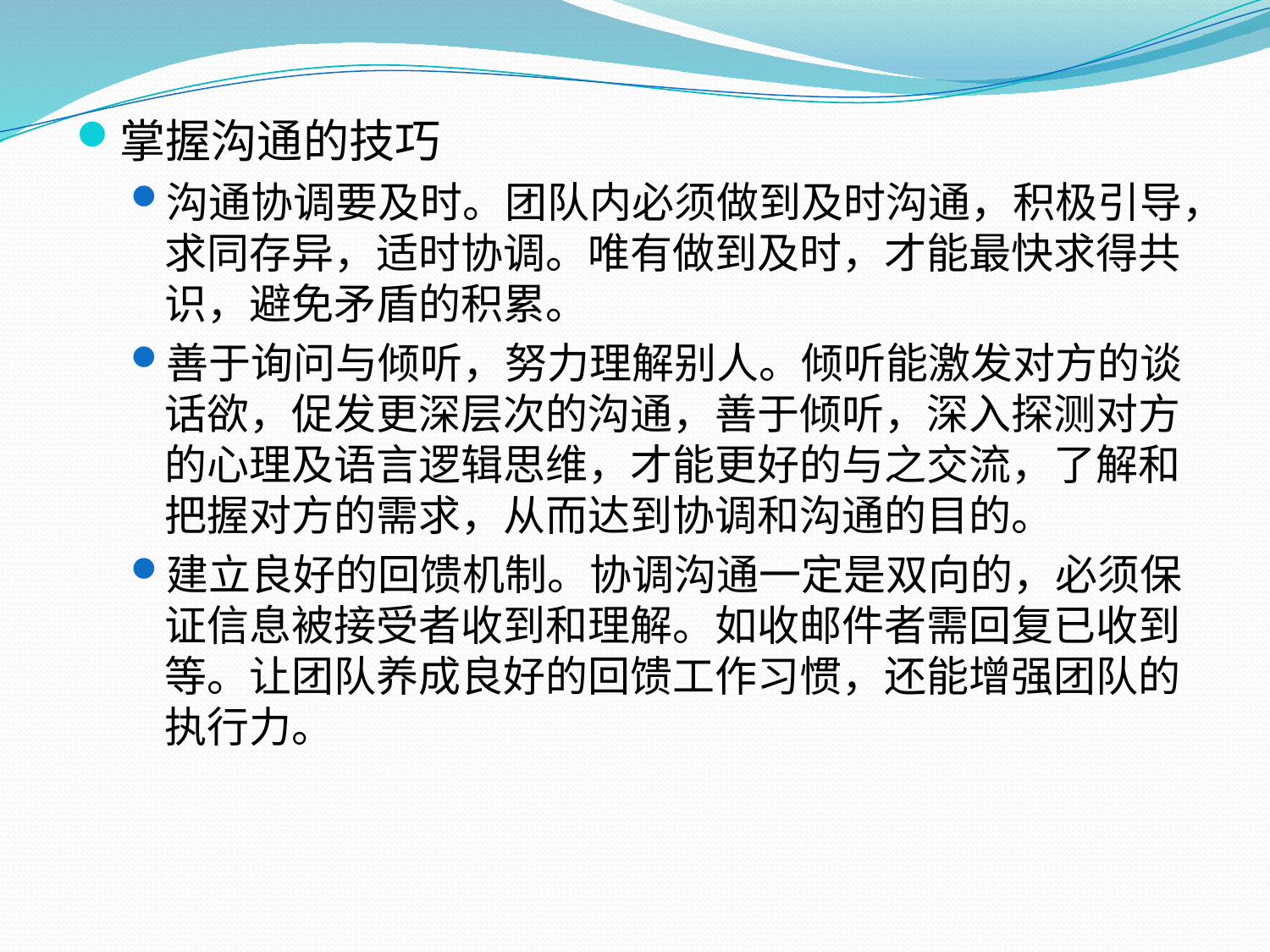

掌握沟通的技巧
沟通协调要及时。团队内必须做到及时沟通，积极引导，求同存异，适时协调。唯有做到及时，才能最快求得共识，避免矛盾的积累。
善于询问与倾听，努力理解别人。倾听能激发对方的谈话欲，促发更深层次的沟通，善于倾听，深入探测对方的心理及语言逻辑思维，才能更好的与之交流，了解和把握对方的需求，从而达到协调和沟通的目的。
建立良好的回馈机制。协调沟通一定是双向的，必须保证信息被接受者收到和理解。如收邮件者需回复已收到等。让团队养成良好的回馈工作习惯，还能增强团队的执行力。